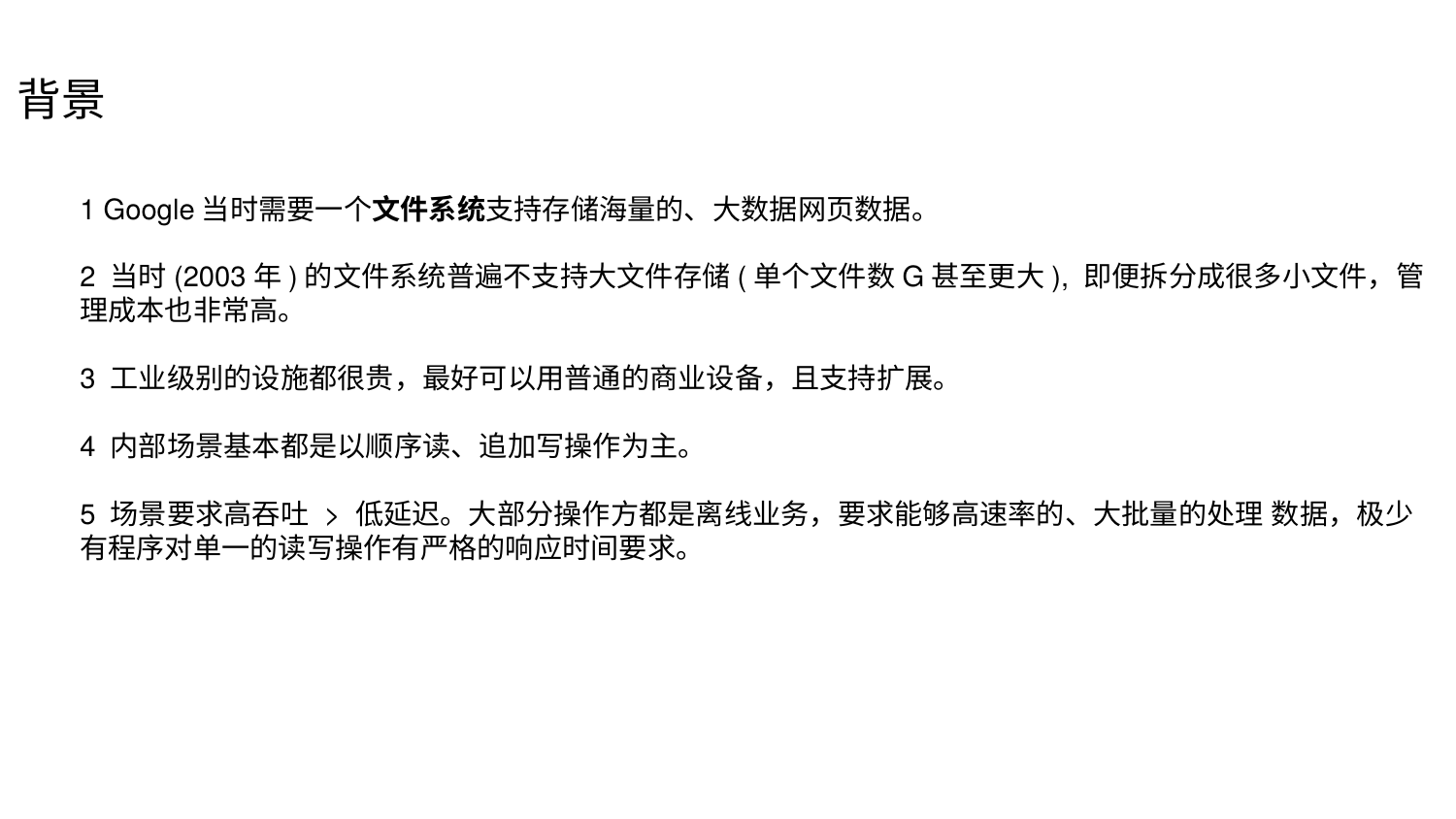

# 背景
1 Google当时需要一个文件系统支持存储海量的、大数据网页数据。

2 当时(2003年)的文件系统普遍不支持大文件存储(单个文件数G甚至更大), 即便拆分成很多小文件，管理成本也非常高。

3 工业级别的设施都很贵，最好可以用普通的商业设备，且支持扩展。

4 内部场景基本都是以顺序读、追加写操作为主。

5 场景要求高吞吐 > 低延迟。大部分操作方都是离线业务，要求能够高速率的、大批量的处理 数据，极少有程序对单一的读写操作有严格的响应时间要求。